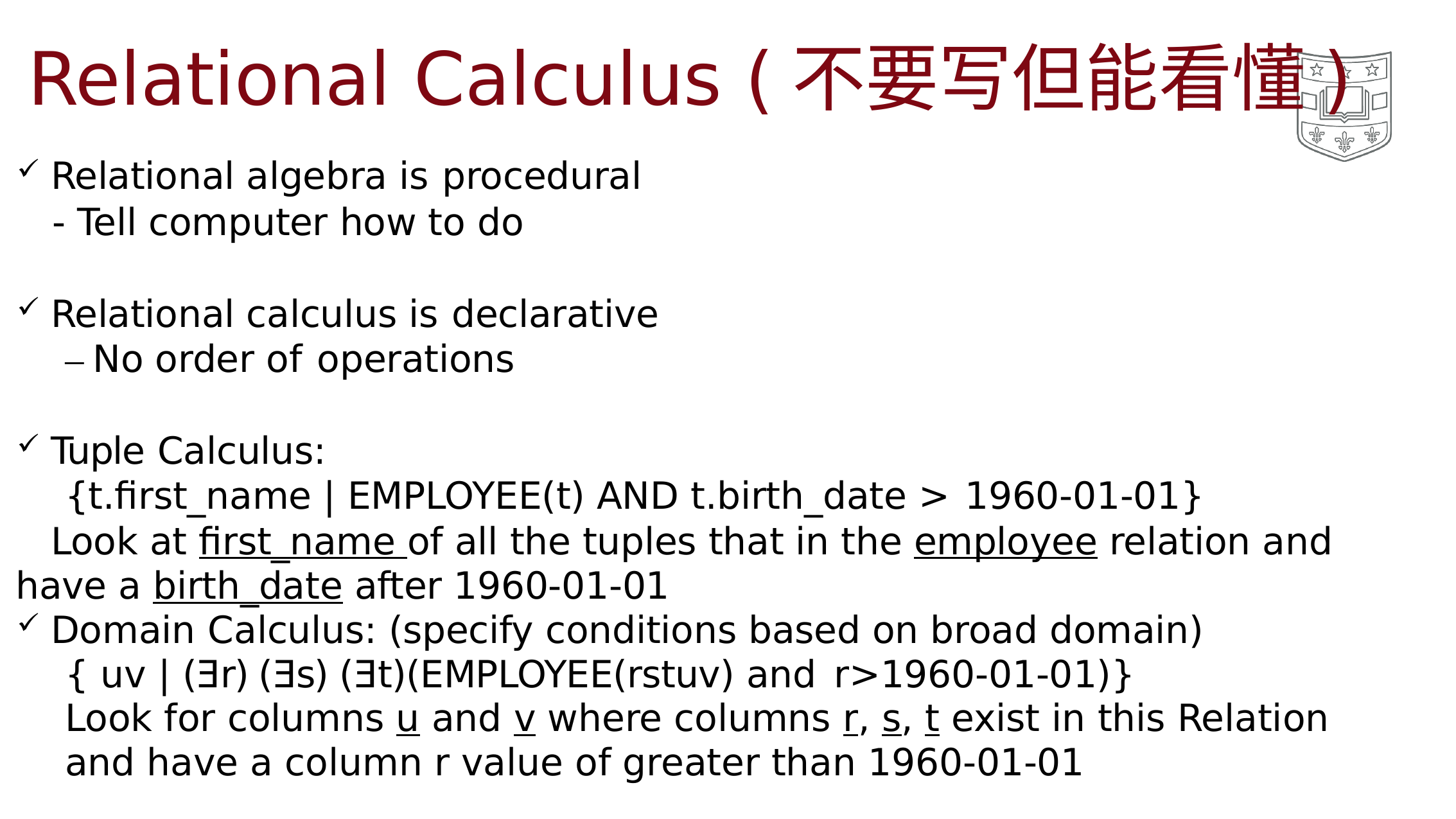

# Relational Calculus (不要写但能看懂)
Relational algebra is procedural
	- Tell computer how to do

Relational calculus is declarative
– No order of operations

Tuple Calculus:
{t.first_name | EMPLOYEE(t) AND t.birth_date > 1960-01-01}
	Look at first_name of all the tuples that in the employee relation and have a birth_date after 1960-01-01
Domain Calculus: (specify conditions based on broad domain)
{ uv | (Ǝr) (Ǝs) (Ǝt)(EMPLOYEE(rstuv) and r>1960-01-01)}
Look for columns u and v where columns r, s, t exist in this Relation and have a column r value of greater than 1960-01-01